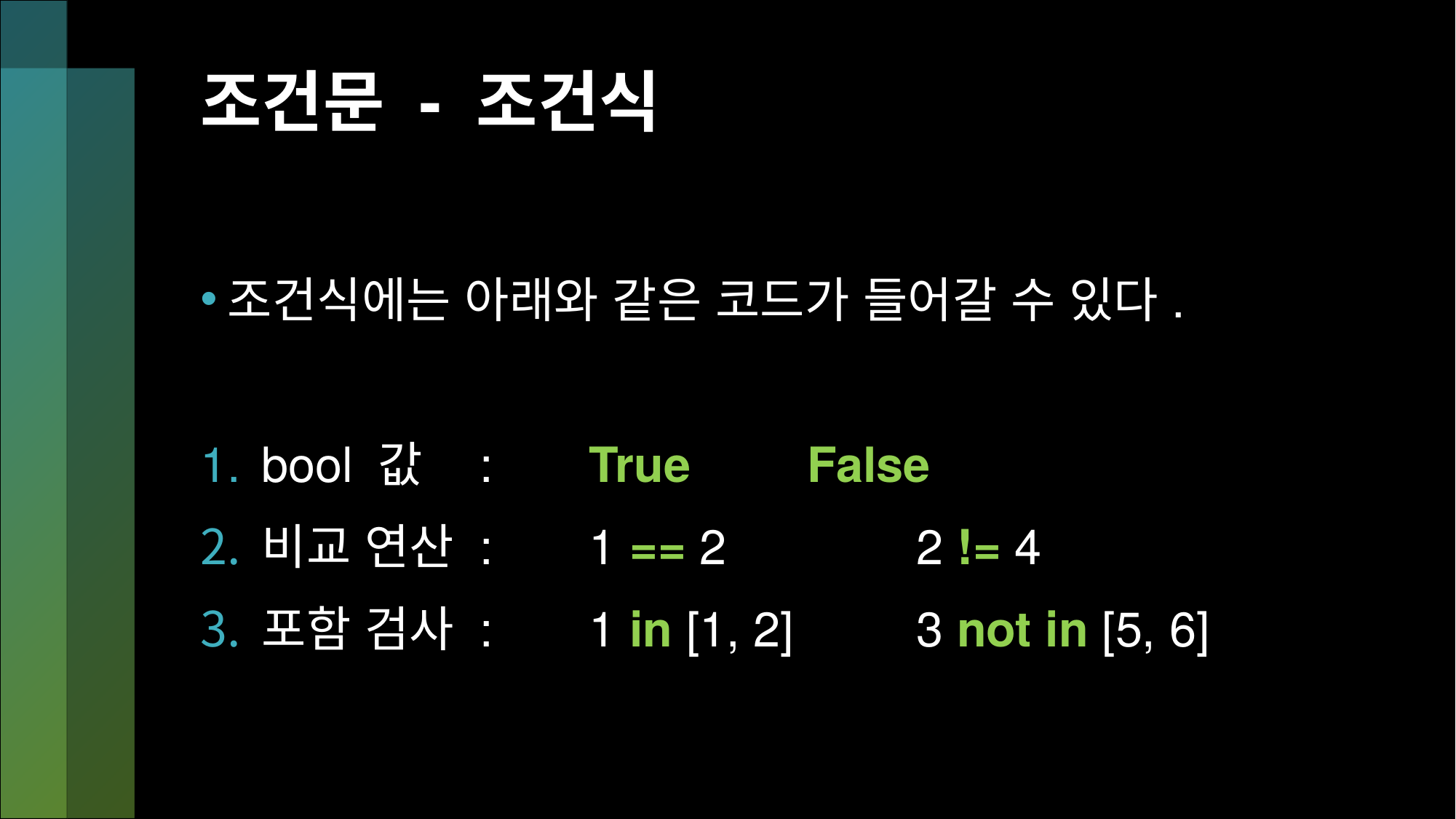

# 조건문 - 조건식
조건식에는 아래와 같은 코드가 들어갈 수 있다.

bool 값 	: 	True		False
비교 연산	: 	1 == 2		2 != 4
포함 검사	: 	1 in [1, 2]		3 not in [5, 6]